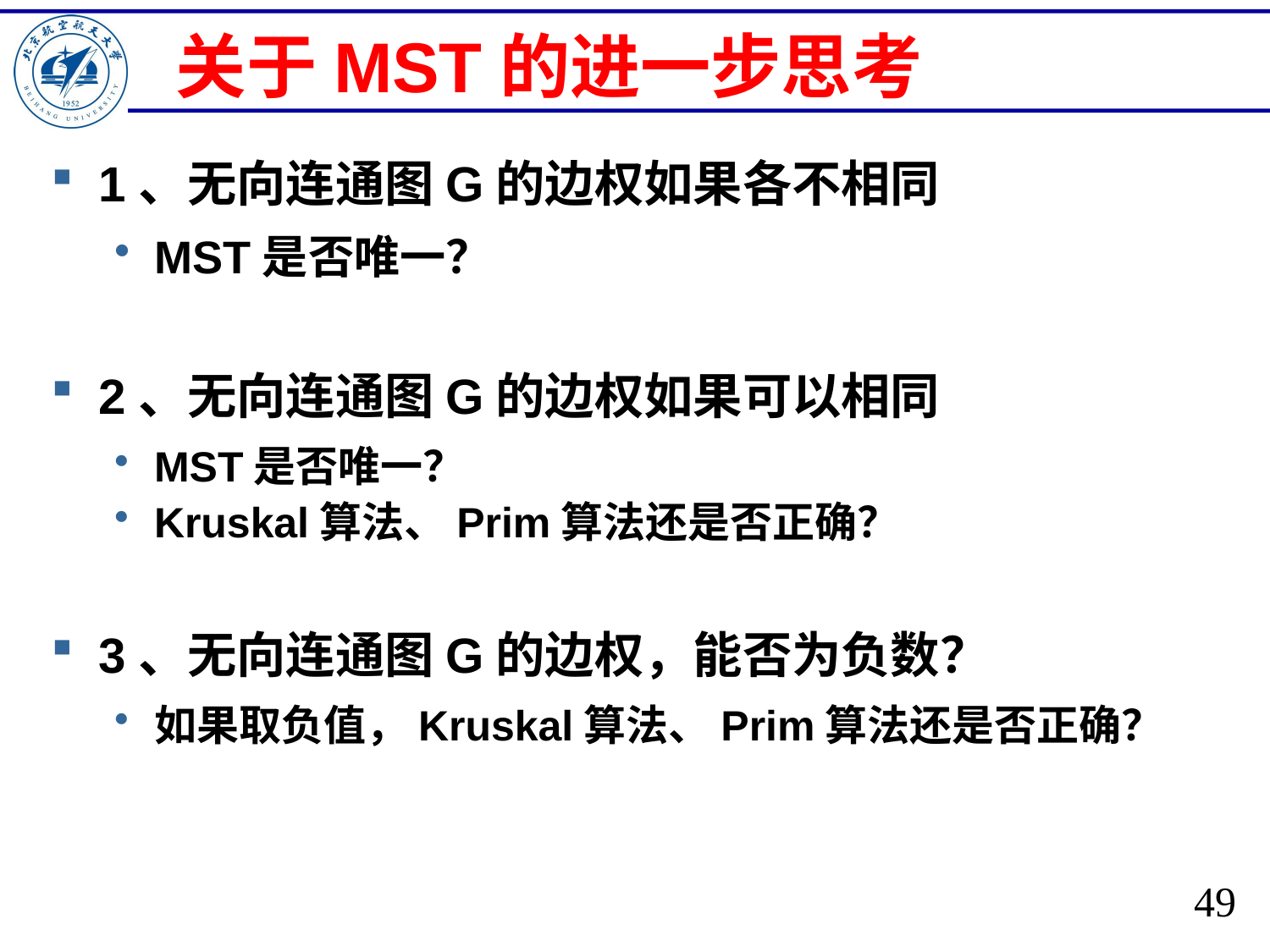

# 关于MST的进一步思考
1、无向连通图G的边权如果各不相同
MST是否唯一？

2、无向连通图G的边权如果可以相同
MST是否唯一？
Kruskal算法、Prim算法还是否正确？

3、无向连通图G的边权，能否为负数？
如果取负值，Kruskal算法、Prim算法还是否正确？